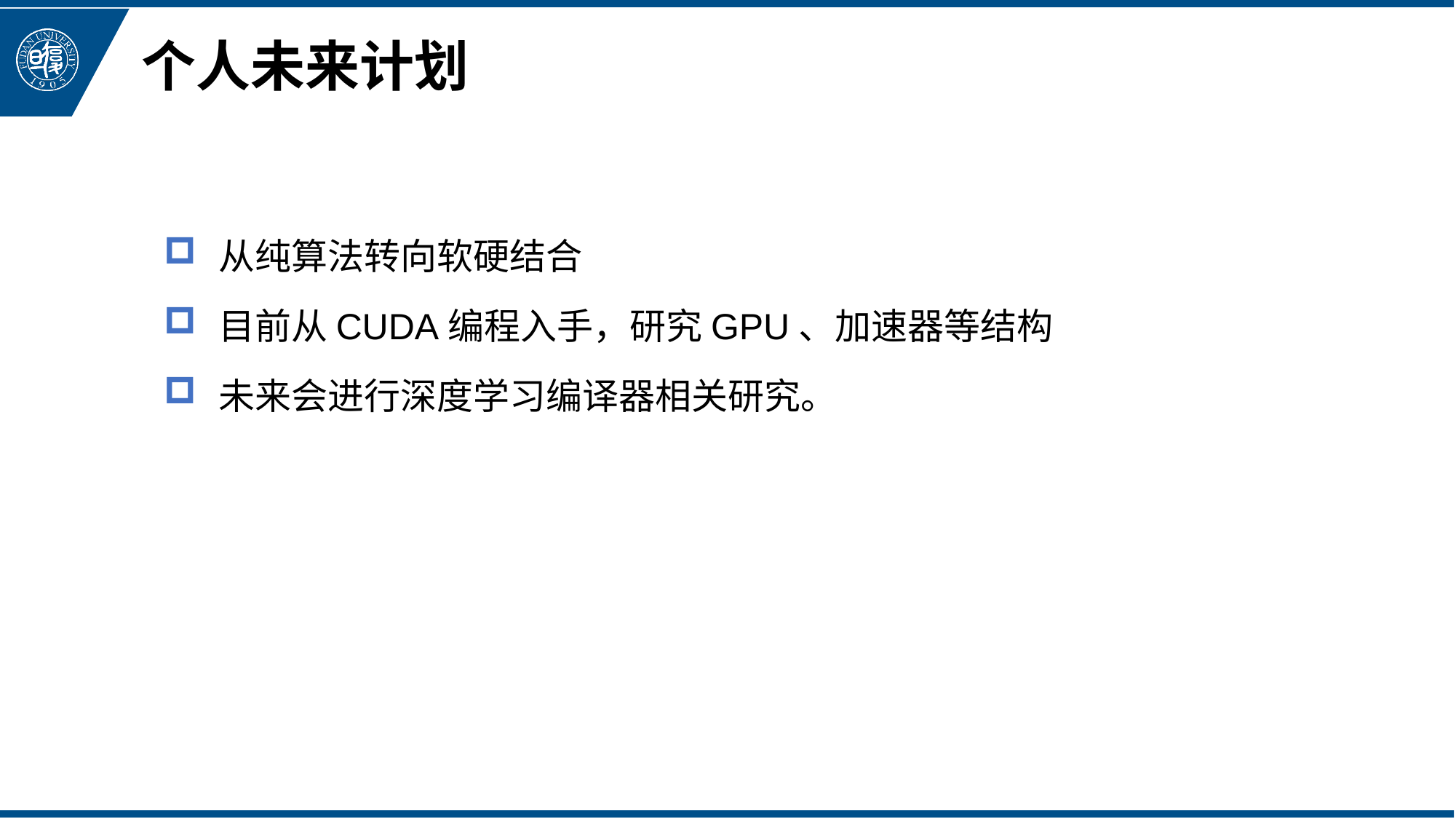

个人未来计划

从纯算法转向软硬结合
目前从CUDA编程入手，研究GPU、加速器等结构
未来会进行深度学习编译器相关研究。